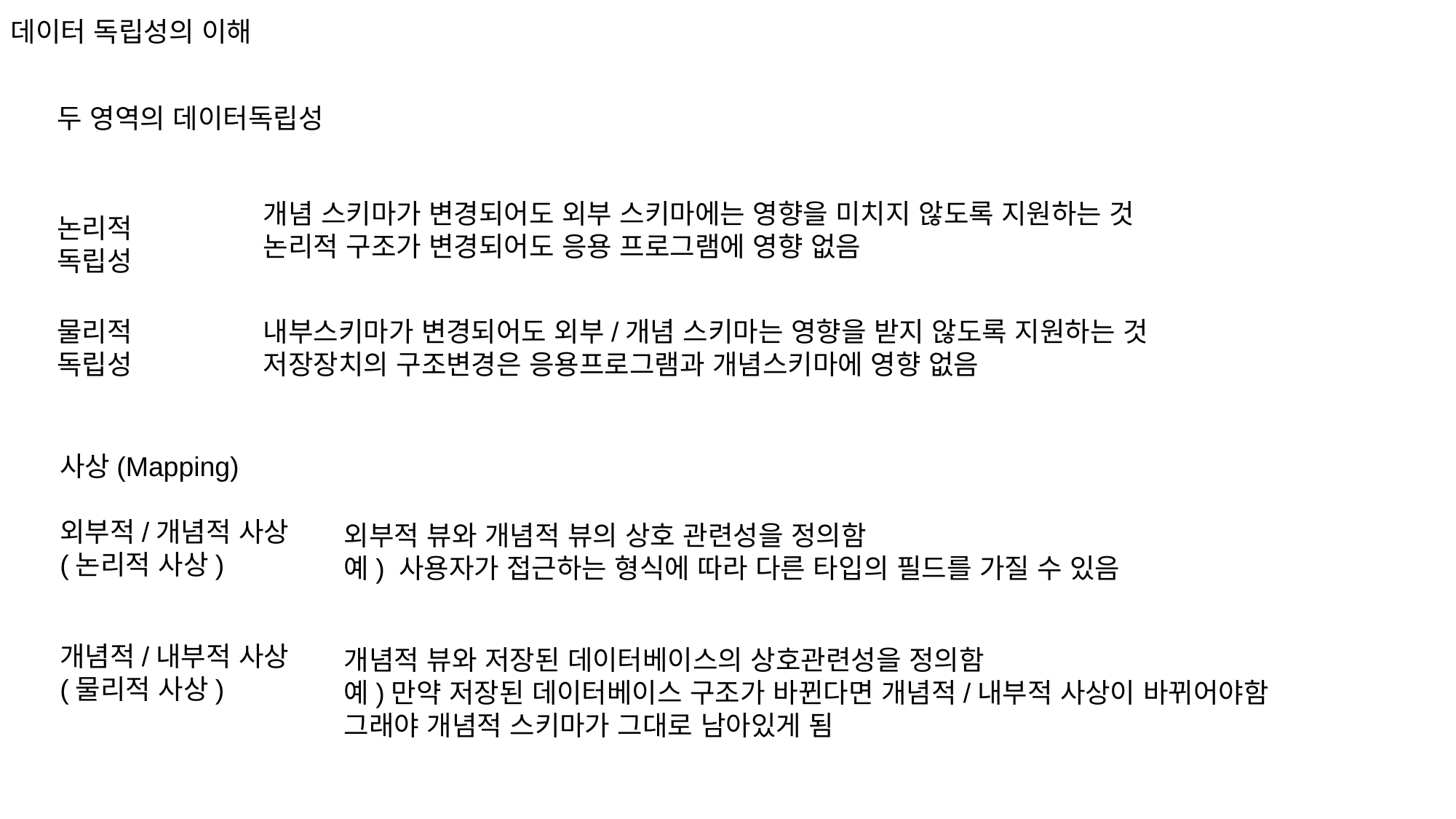

데이터 독립성의 이해
두 영역의 데이터독립성
개념 스키마가 변경되어도 외부 스키마에는 영향을 미치지 않도록 지원하는 것
논리적 구조가 변경되어도 응용 프로그램에 영향 없음
논리적
독립성
내부스키마가 변경되어도 외부/개념 스키마는 영향을 받지 않도록 지원하는 것
저장장치의 구조변경은 응용프로그램과 개념스키마에 영향 없음
물리적
독립성
사상(Mapping)
외부적/개념적 사상
(논리적 사상)
외부적 뷰와 개념적 뷰의 상호 관련성을 정의함
예) 사용자가 접근하는 형식에 따라 다른 타입의 필드를 가질 수 있음
개념적/내부적 사상
(물리적 사상)
개념적 뷰와 저장된 데이터베이스의 상호관련성을 정의함
예)만약 저장된 데이터베이스 구조가 바뀐다면 개념적/내부적 사상이 바뀌어야함
그래야 개념적 스키마가 그대로 남아있게 됨